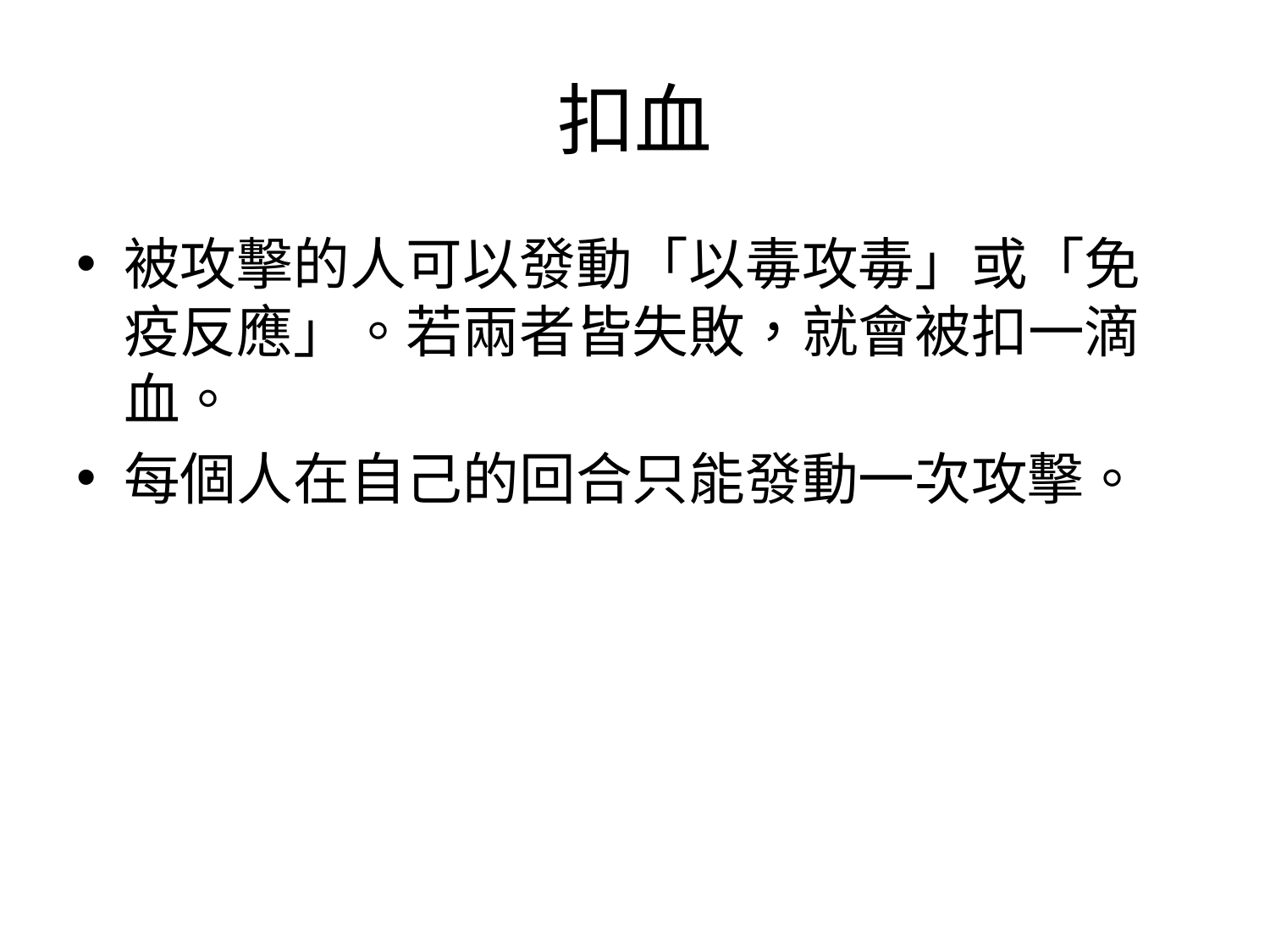

# 扣血
被攻擊的人可以發動「以毒攻毒」或「免疫反應」。若兩者皆失敗，就會被扣一滴血。
每個人在自己的回合只能發動一次攻擊。